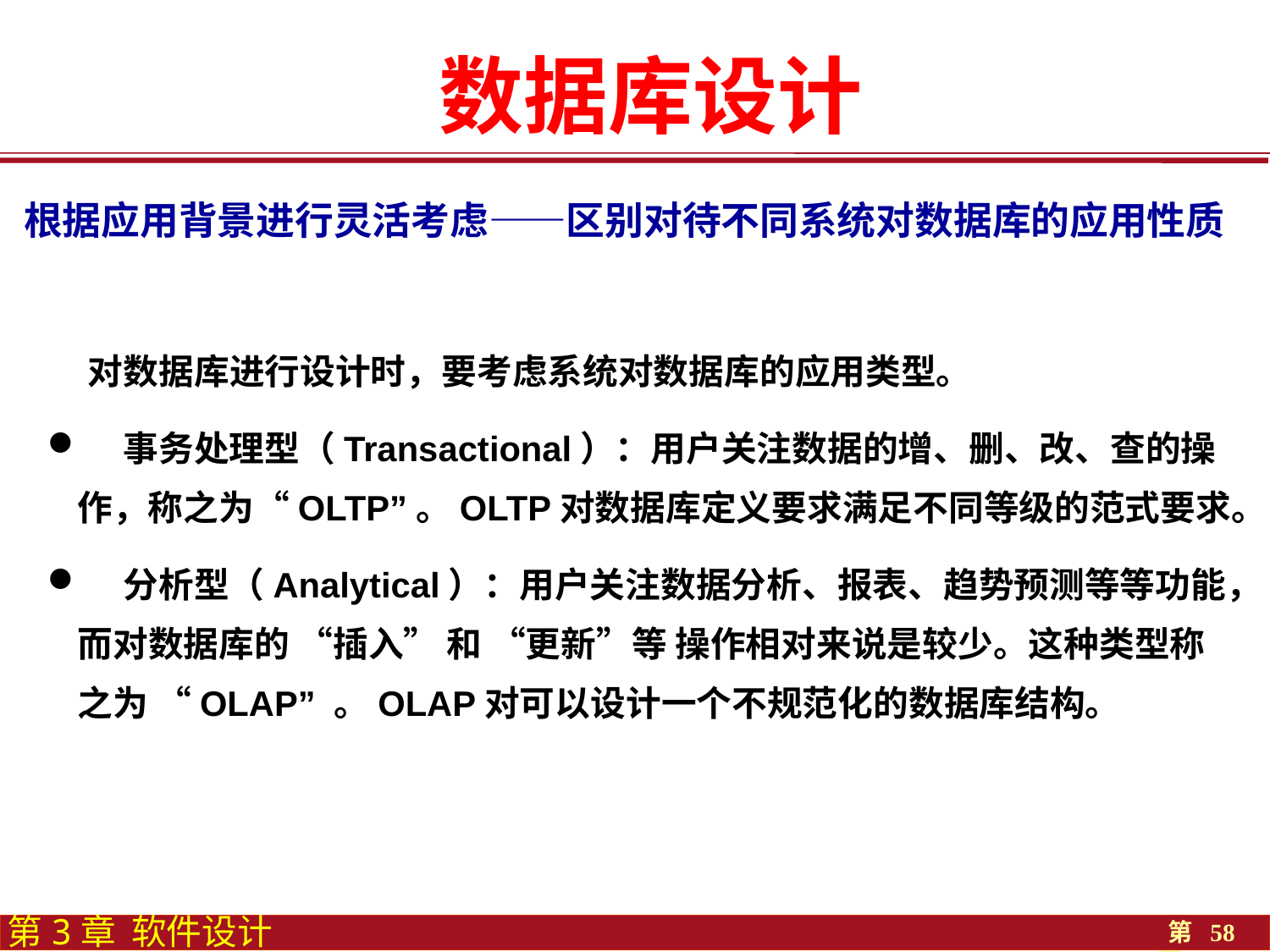

数据库设计
根据应用背景进行灵活考虑——区别对待不同系统对数据库的应用性质
    对数据库进行设计时，要考虑系统对数据库的应用类型。
    事务处理型（Transactional）：用户关注数据的增、删、改、查的操作，称之为“OLTP”。OLTP对数据库定义要求满足不同等级的范式要求。
    分析型（Analytical）：用户关注数据分析、报表、趋势预测等等功能，而对数据库的 “插入” 和 “更新”等 操作相对来说是较少。这种类型称之为 “OLAP” 。OLAP对可以设计一个不规范化的数据库结构。